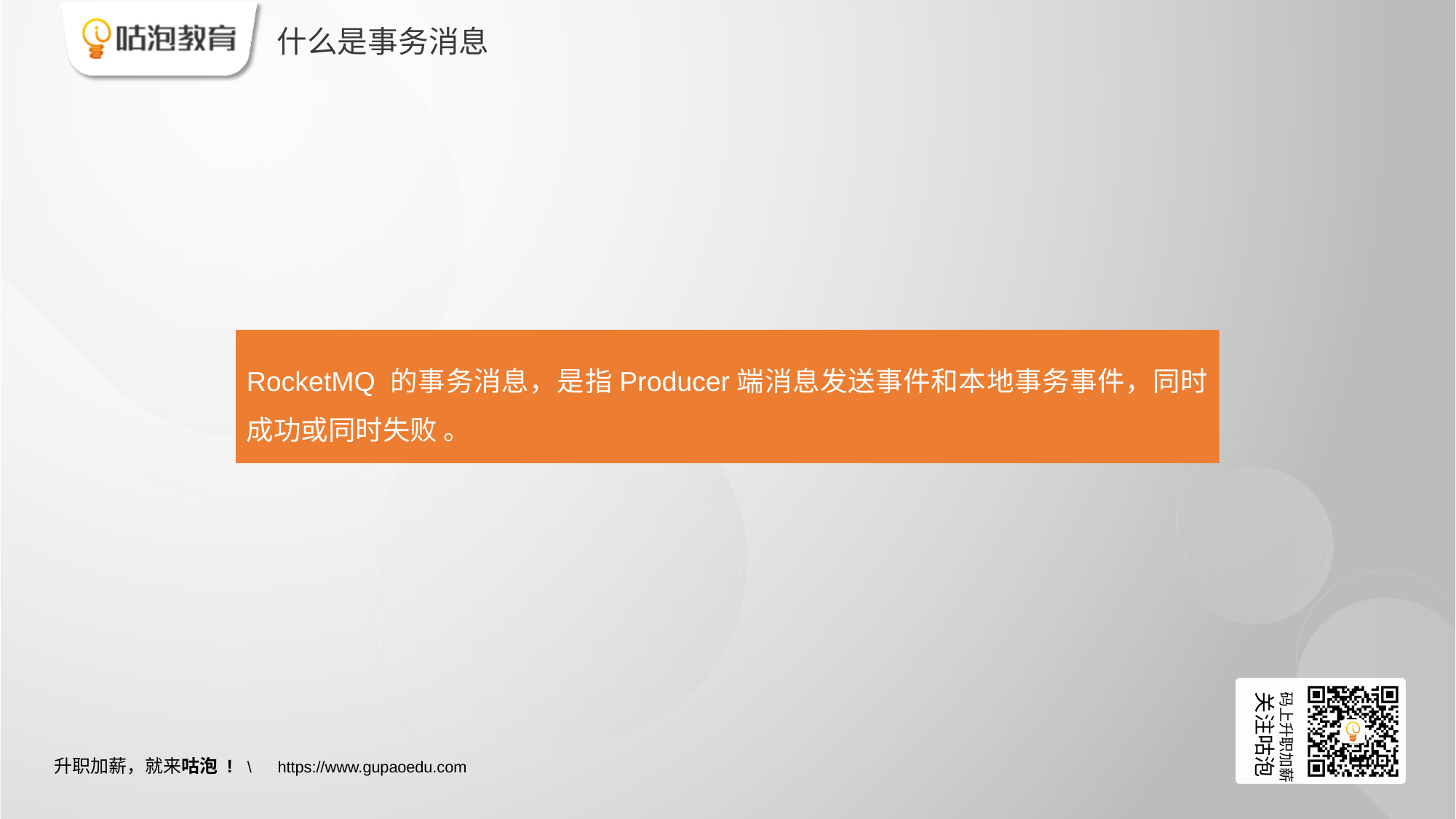

# 什么是事务消息
RocketMQ 的事务消息，是指Producer端消息发送事件和本地事务事件，同时成功或同时失败 。